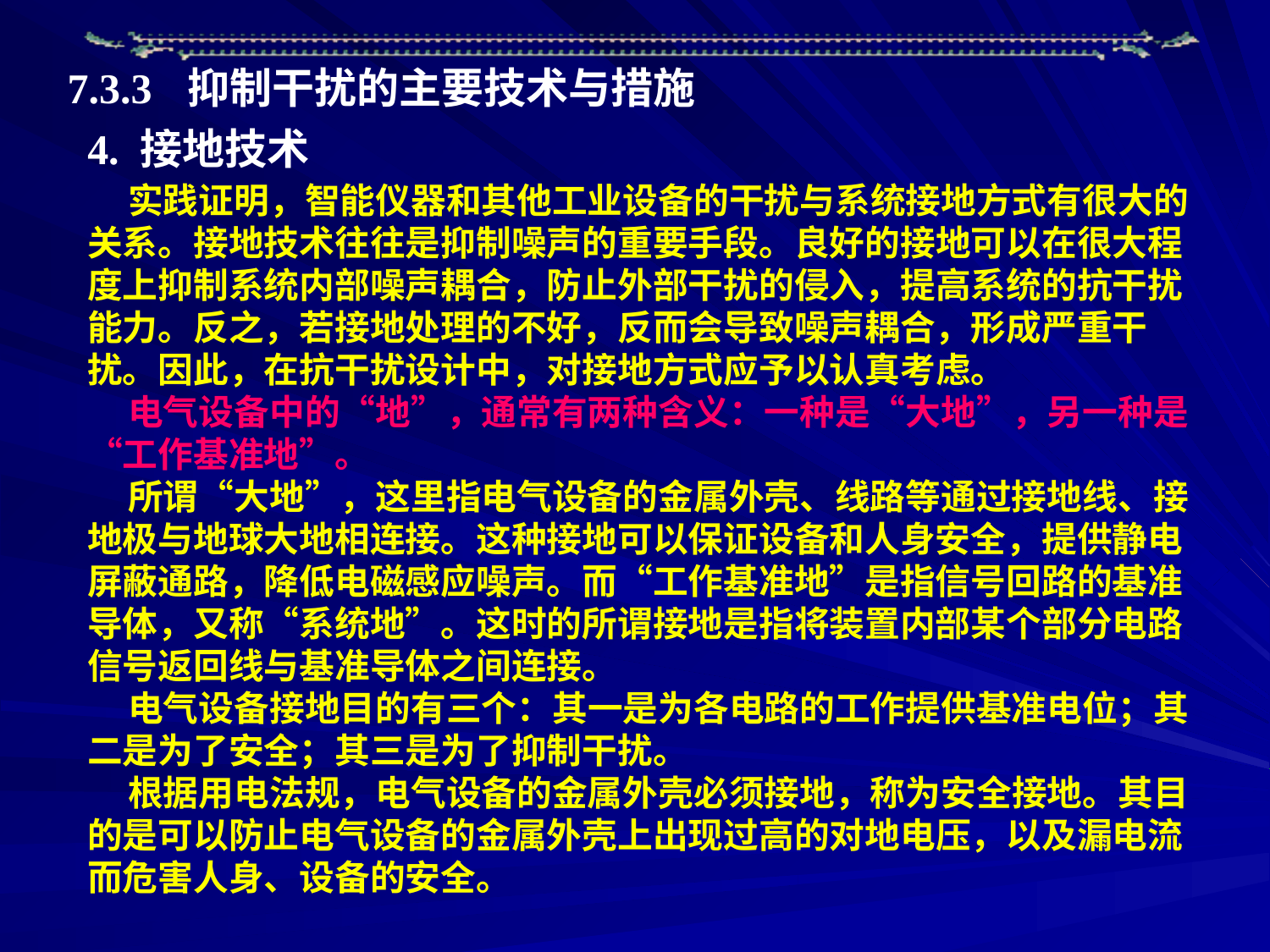

7.3.3 抑制干扰的主要技术与措施
4. 接地技术
    实践证明，智能仪器和其他工业设备的干扰与系统接地方式有很大的关系。接地技术往往是抑制噪声的重要手段。良好的接地可以在很大程度上抑制系统内部噪声耦合，防止外部干扰的侵入，提高系统的抗干扰能力。反之，若接地处理的不好，反而会导致噪声耦合，形成严重干扰。因此，在抗干扰设计中，对接地方式应予以认真考虑。
    电气设备中的“地”，通常有两种含义：一种是“大地”，另一种是“工作基准地”。
    所谓“大地”，这里指电气设备的金属外壳、线路等通过接地线、接地极与地球大地相连接。这种接地可以保证设备和人身安全，提供静电屏蔽通路，降低电磁感应噪声。而“工作基准地”是指信号回路的基准导体，又称“系统地”。这时的所谓接地是指将装置内部某个部分电路信号返回线与基准导体之间连接。
    电气设备接地目的有三个：其一是为各电路的工作提供基准电位；其二是为了安全；其三是为了抑制干扰。
    根据用电法规，电气设备的金属外壳必须接地，称为安全接地。其目的是可以防止电气设备的金属外壳上出现过高的对地电压，以及漏电流而危害人身、设备的安全。